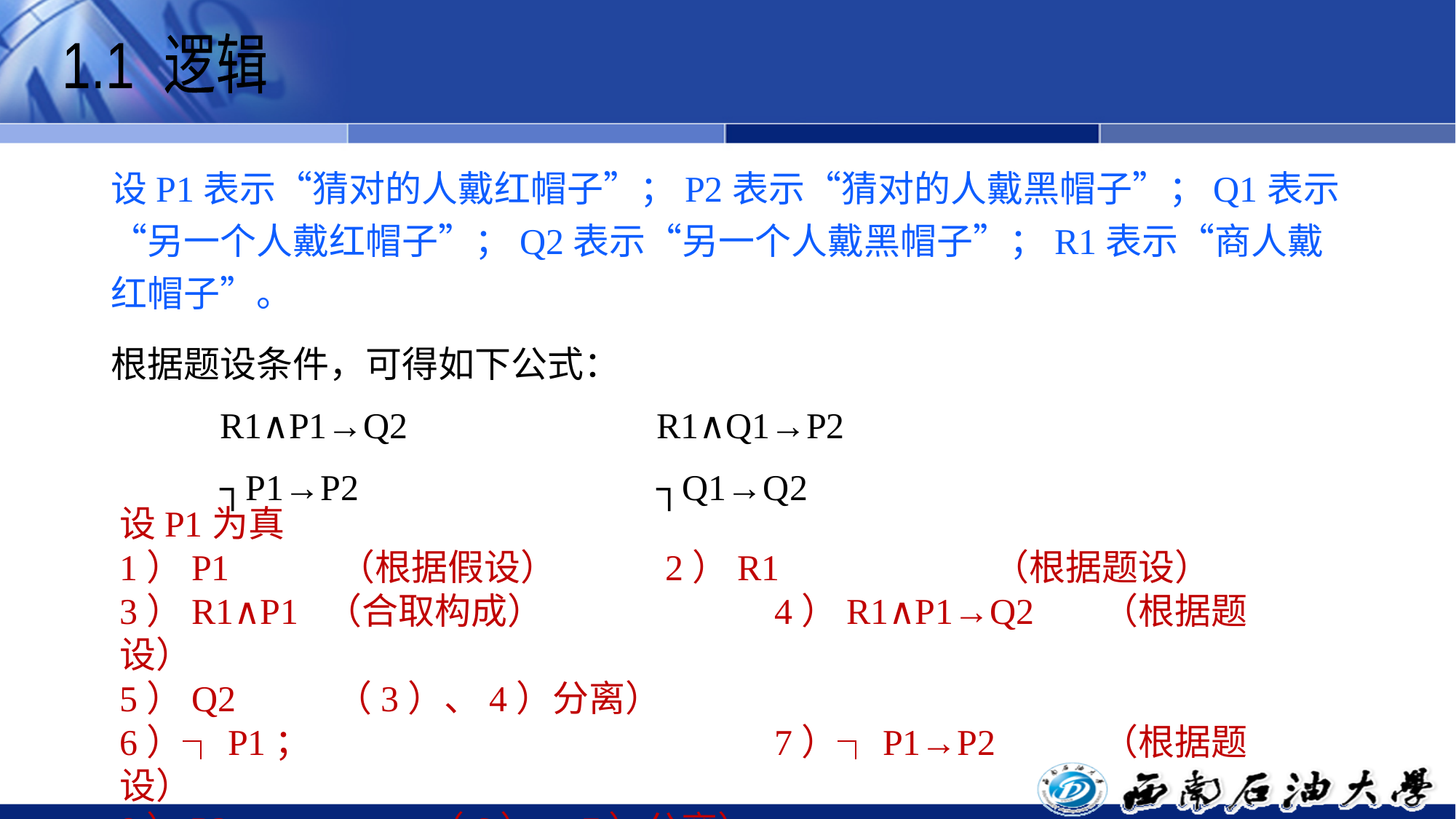

1.1  逻辑
设P1表示“猜对的人戴红帽子”；P2表示“猜对的人戴黑帽子”；Q1表示“另一个人戴红帽子”；Q2表示“另一个人戴黑帽子”；R1表示“商人戴红帽子”。
根据题设条件，可得如下公式：
	R1∧P1→Q2			R1∧Q1→P2
	┐P1→P2			┐Q1→Q2
设P1为真
1）P1           （根据假设）      	2）R1		（根据题设）
3）R1∧P1  （合取构成）  		4）R1∧P1→Q2	（根据题设）
5）Q2          （3）、4）分离）
6）┐P1；     				7）┐P1→P2	（根据题设）
8）P2	         （6）、7）分离）